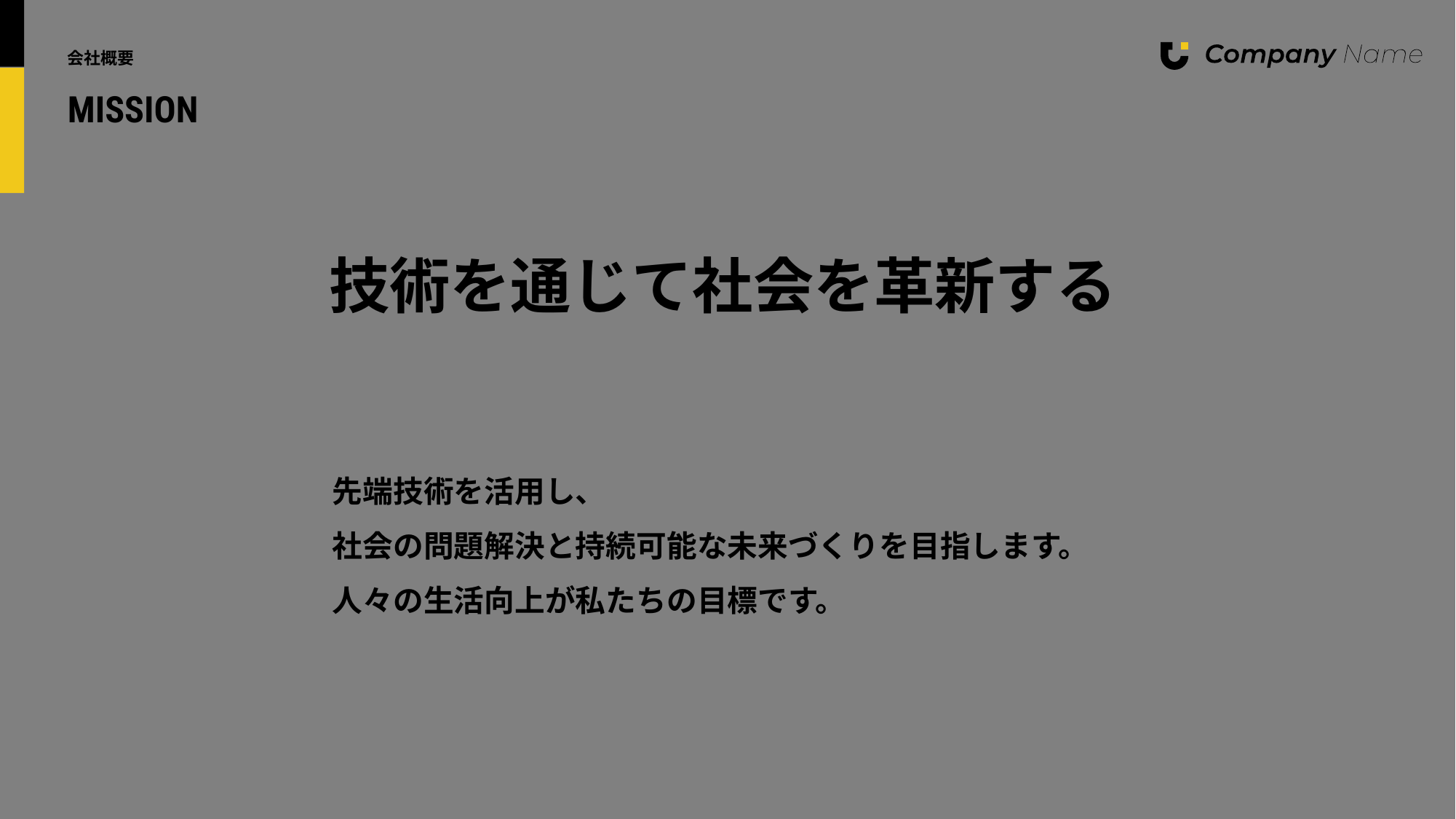

会社概要

MISSION

技術を通じて社会を革新する
先端技術を活用し、
社会の問題解決と持続可能な未来づくりを目指します。
人々の生活向上が私たちの目標です。